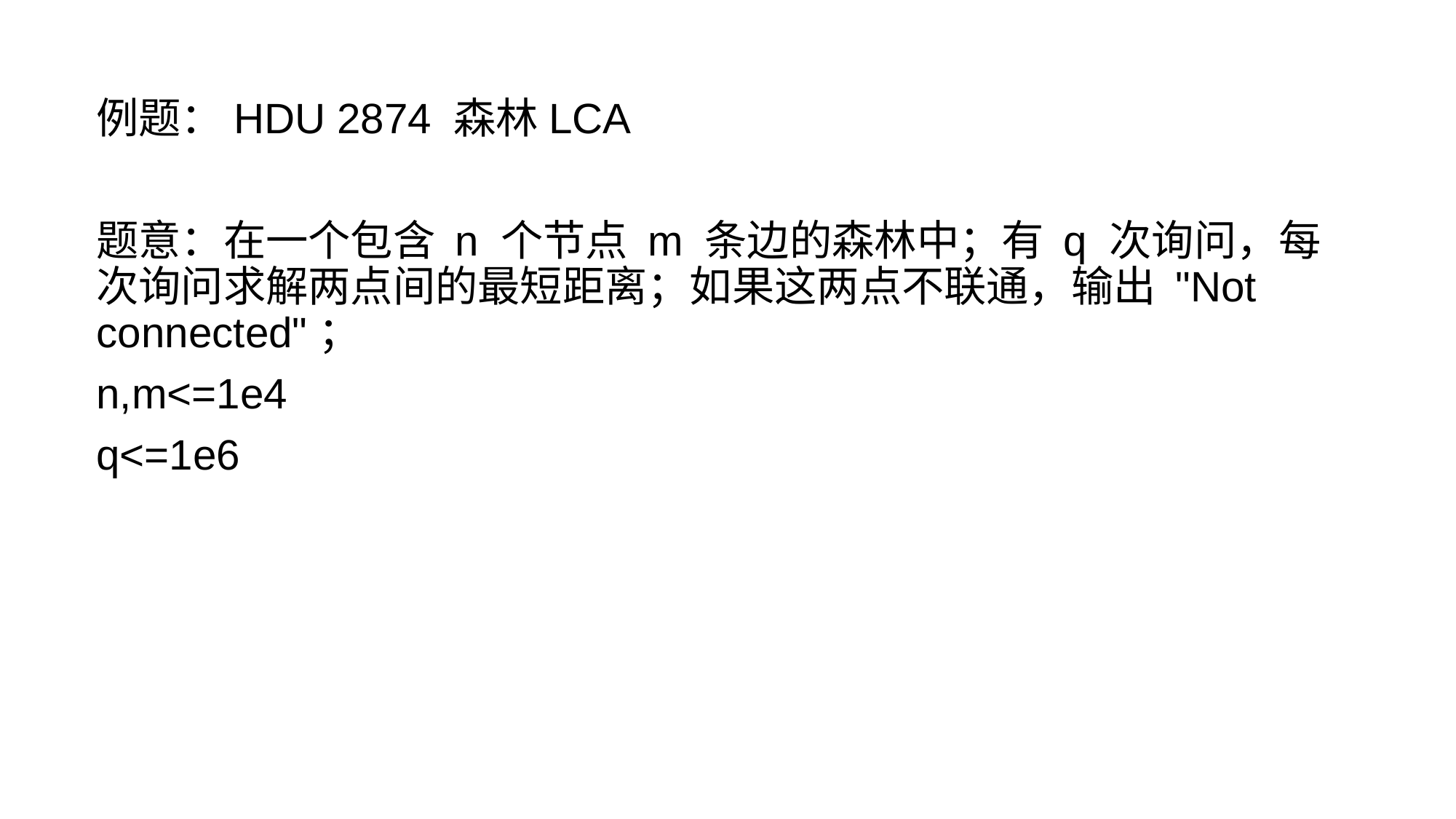

例题：HDU 2874 森林LCA

题意：在一个包含 n 个节点 m 条边的森林中；有 q 次询问，每次询问求解两点间的最短距离；如果这两点不联通，输出 "Not connected"；
n,m<=1e4
q<=1e6